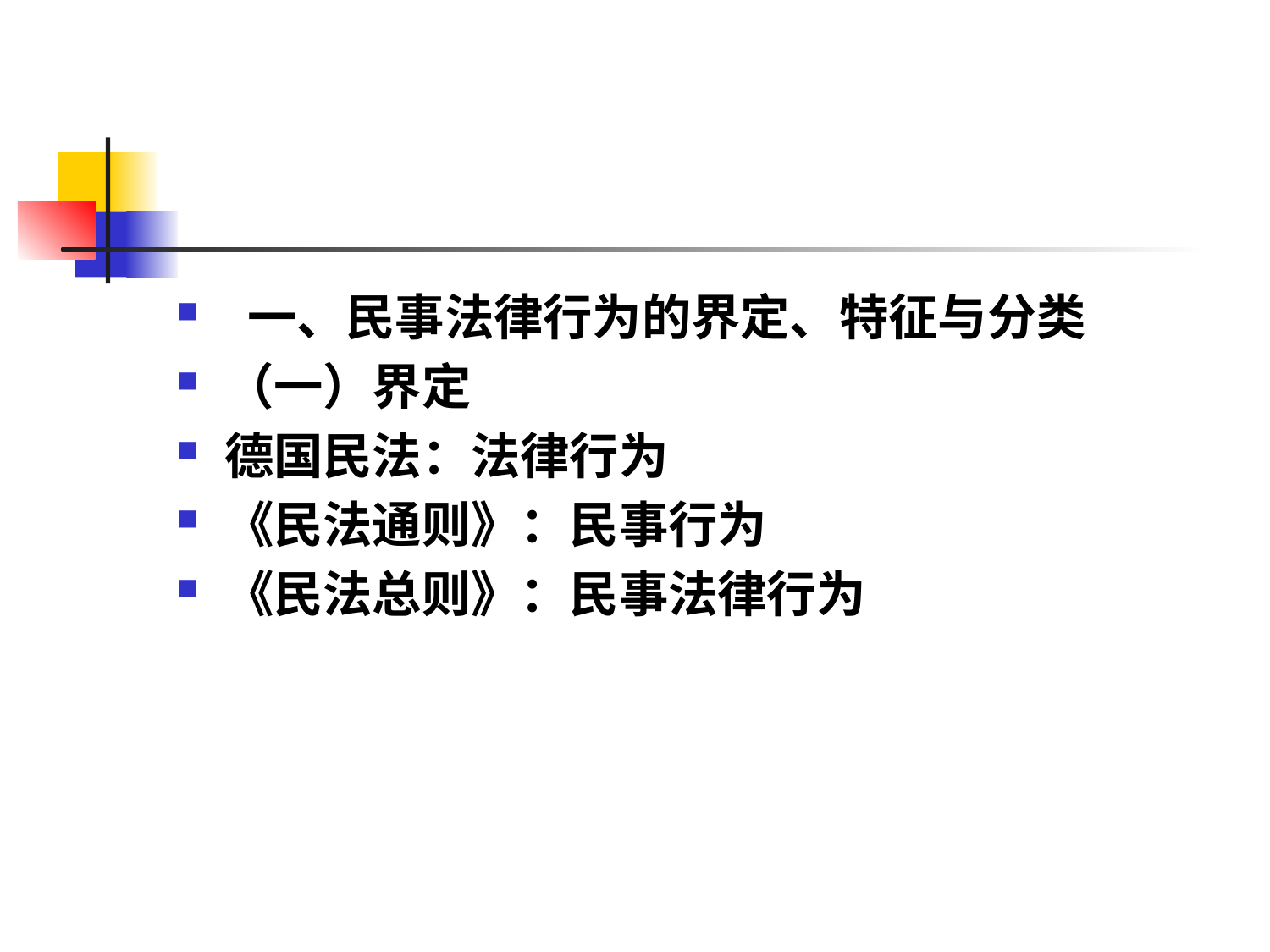

#
 一、民事法律行为的界定、特征与分类
（一）界定
德国民法：法律行为
《民法通则》：民事行为
《民法总则》：民事法律行为